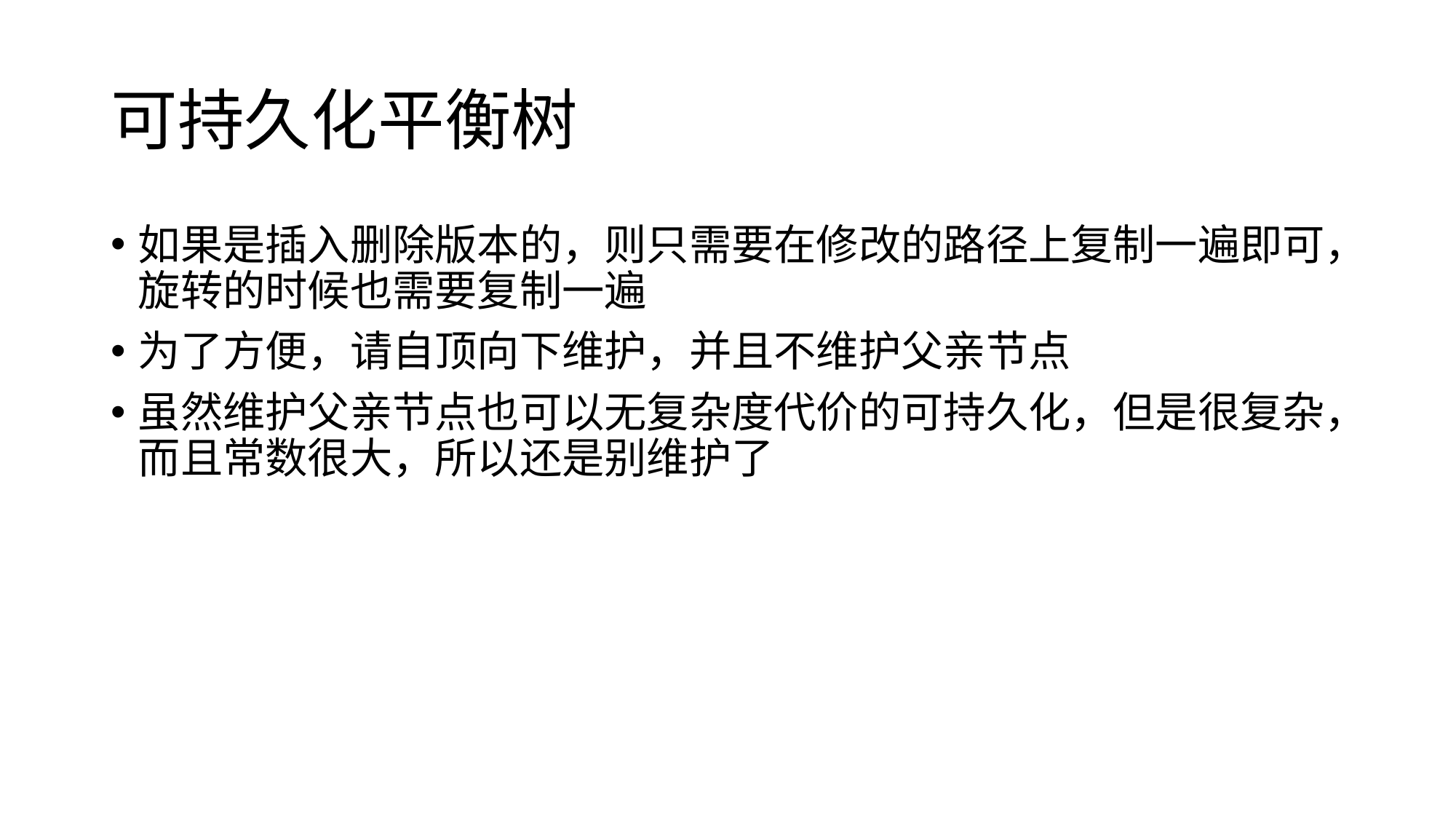

# 可持久化平衡树
如果是插入删除版本的，则只需要在修改的路径上复制一遍即可，旋转的时候也需要复制一遍
为了方便，请自顶向下维护，并且不维护父亲节点
虽然维护父亲节点也可以无复杂度代价的可持久化，但是很复杂，而且常数很大，所以还是别维护了